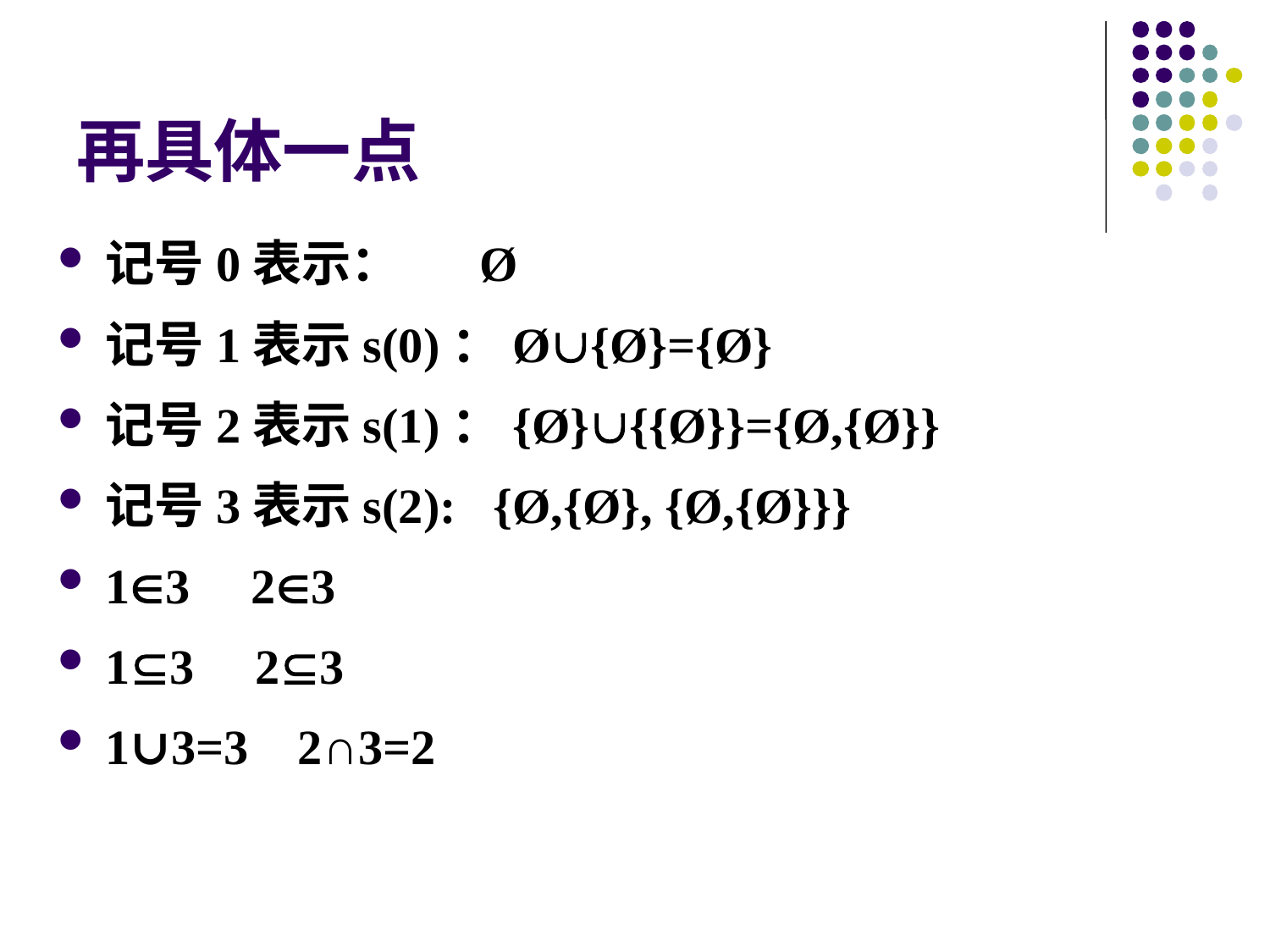

# 再具体一点
记号0表示：      Ø
记号1表示s(0)：Ø∪{Ø}={Ø}
记号2表示s(1)：{Ø}∪{{Ø}}={Ø,{Ø}}
记号3表示s(2):   {Ø,{Ø}, {Ø,{Ø}}}
1∈3     2∈3
1⊆3     2⊆3
1∪3=3    2∩3=2